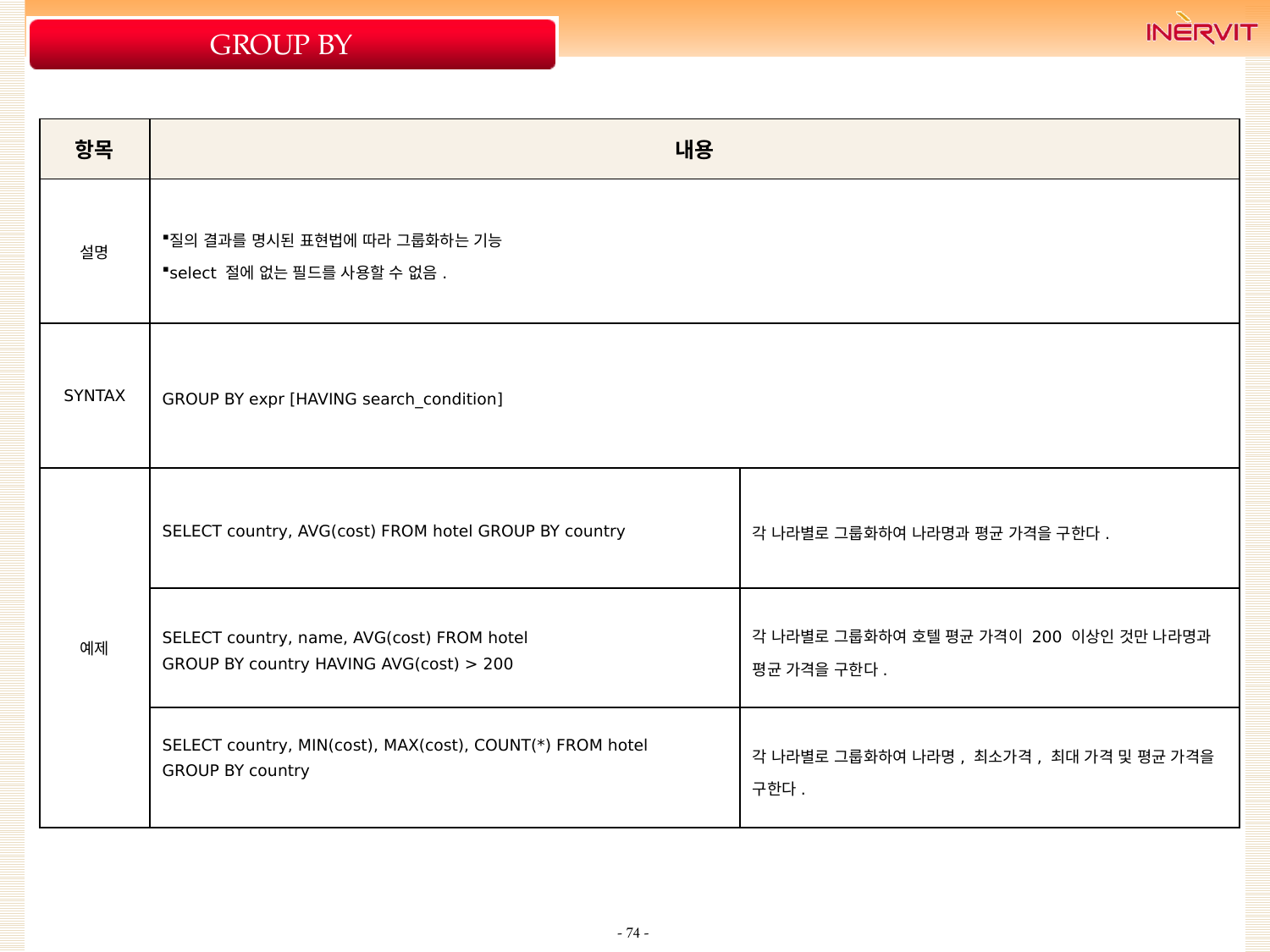

# GROUP BY
| 항목 | 내용 |  |
| --- | --- | --- |
| 설명 | 질의 결과를 명시된 표현법에 따라 그룹화하는 기능 select 절에 없는 필드를 사용할 수 없음. |  |
| SYNTAX | GROUP BY expr [HAVING search\_condition] |  |
| 예제 | SELECT country, AVG(cost) FROM hotel GROUP BY country | 각 나라별로 그룹화하여 나라명과 평균 가격을 구한다. |
|  | SELECT country, name, AVG(cost) FROM hotel GROUP BY country HAVING AVG(cost) > 200 | 각 나라별로 그룹화하여 호텔 평균 가격이 200 이상인 것만 나라명과 평균 가격을 구한다. |
|  | SELECT country, MIN(cost), MAX(cost), COUNT(\*) FROM hotel GROUP BY country | 각 나라별로 그룹화하여 나라명, 최소가격, 최대 가격 및 평균 가격을 구한다. |
- 74 -